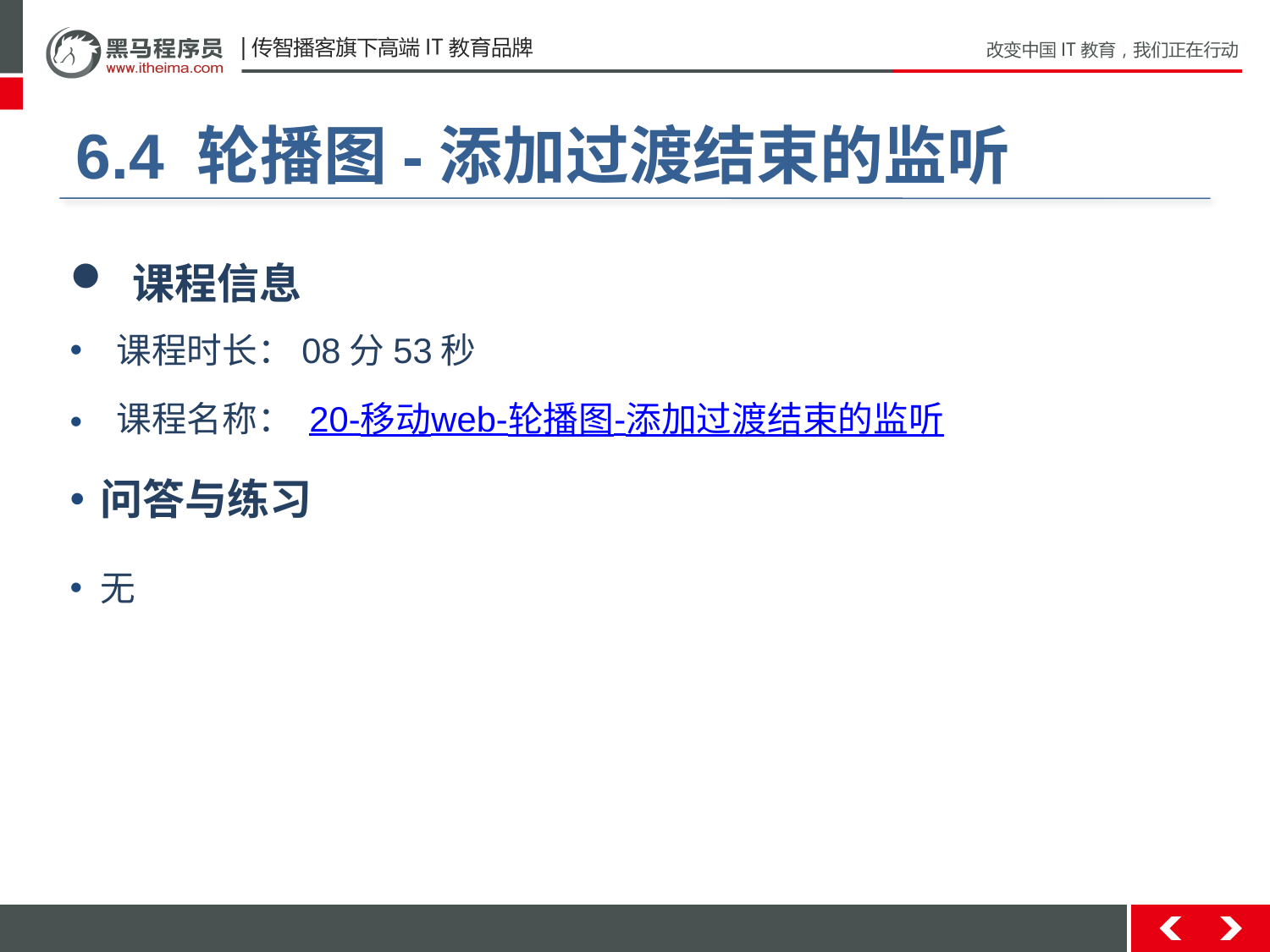

#
6.4 轮播图-添加过渡结束的监听
 课程信息
 课程时长：08分53秒
 课程名称： 20-移动web-轮播图-添加过渡结束的监听
问答与练习
无